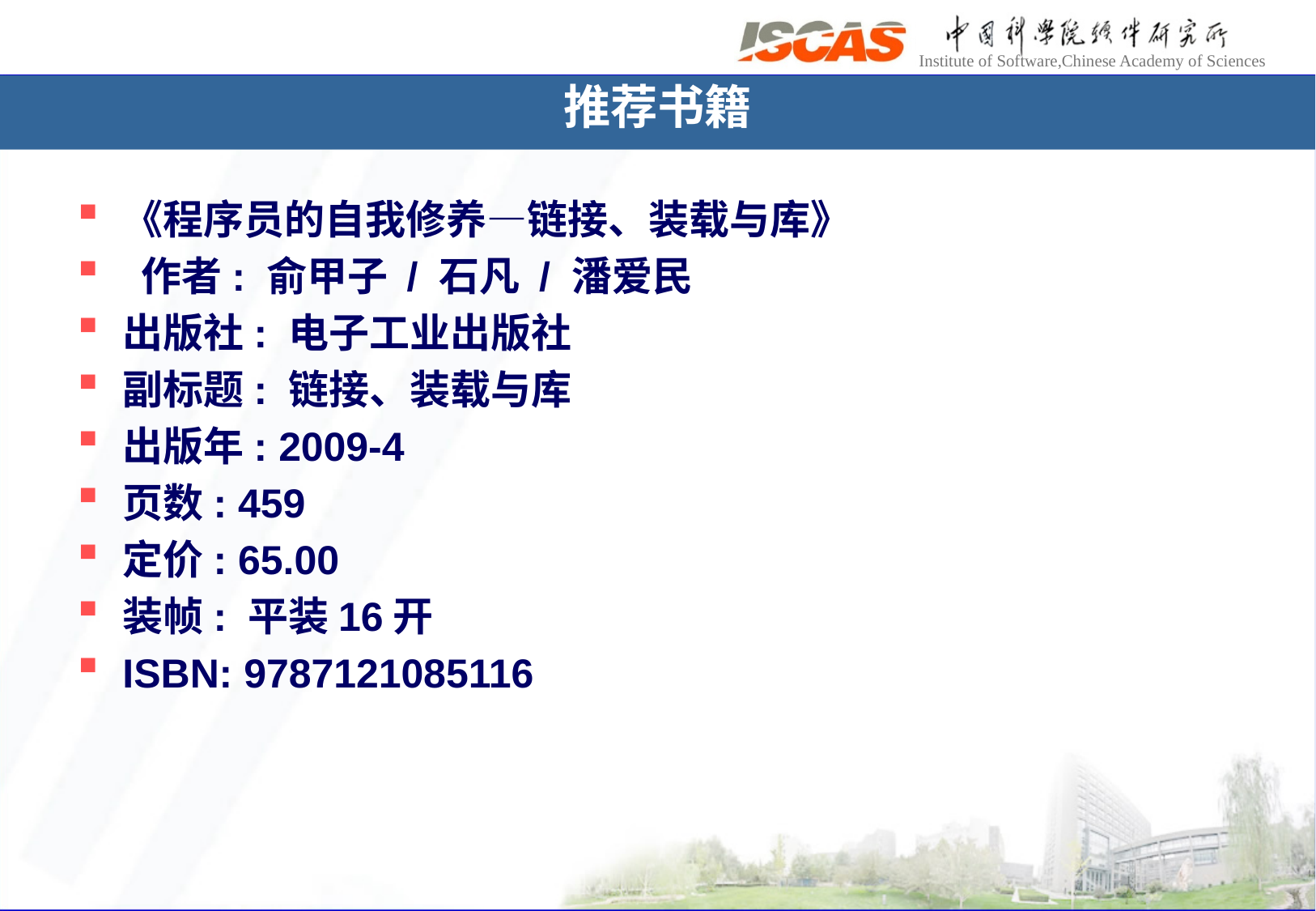

《程序员的自我修养—链接、装载与库》
 作者: 俞甲子 / 石凡 / 潘爱民
出版社: 电子工业出版社
副标题: 链接、装载与库
出版年: 2009-4
页数: 459
定价: 65.00
装帧: 平装16开
ISBN: 9787121085116
推荐书籍